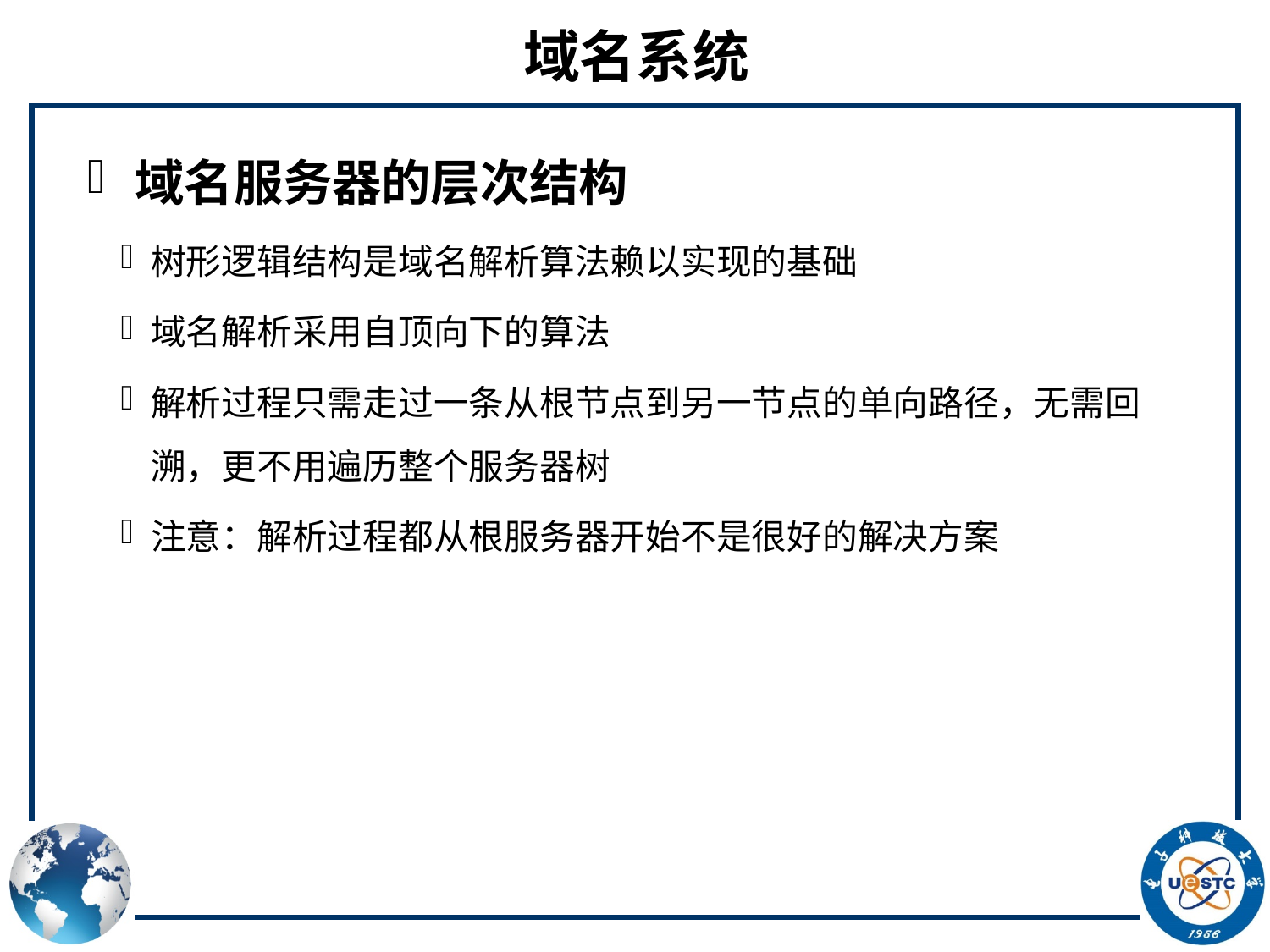

# 域名系统
域名服务器的层次结构
树形逻辑结构是域名解析算法赖以实现的基础
域名解析采用自顶向下的算法
解析过程只需走过一条从根节点到另一节点的单向路径，无需回溯，更不用遍历整个服务器树
注意：解析过程都从根服务器开始不是很好的解决方案